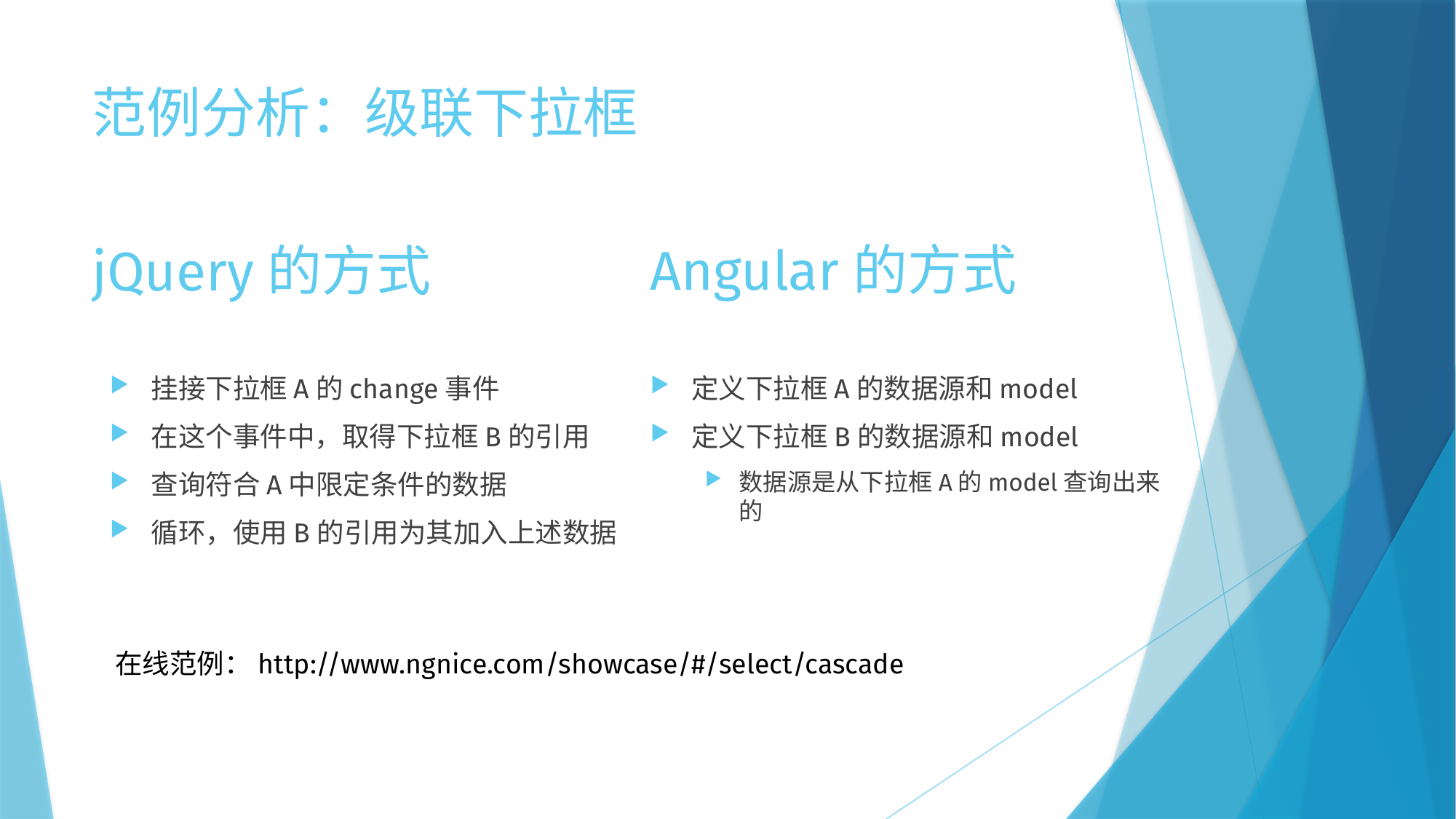

# 范例分析：级联下拉框
Angular的方式
jQuery的方式
定义下拉框A的数据源和model
定义下拉框B的数据源和model
数据源是从下拉框A的model查询出来的
挂接下拉框A的change事件
在这个事件中，取得下拉框B的引用
查询符合A中限定条件的数据
循环，使用B的引用为其加入上述数据
在线范例：http://www.ngnice.com/showcase/#/select/cascade